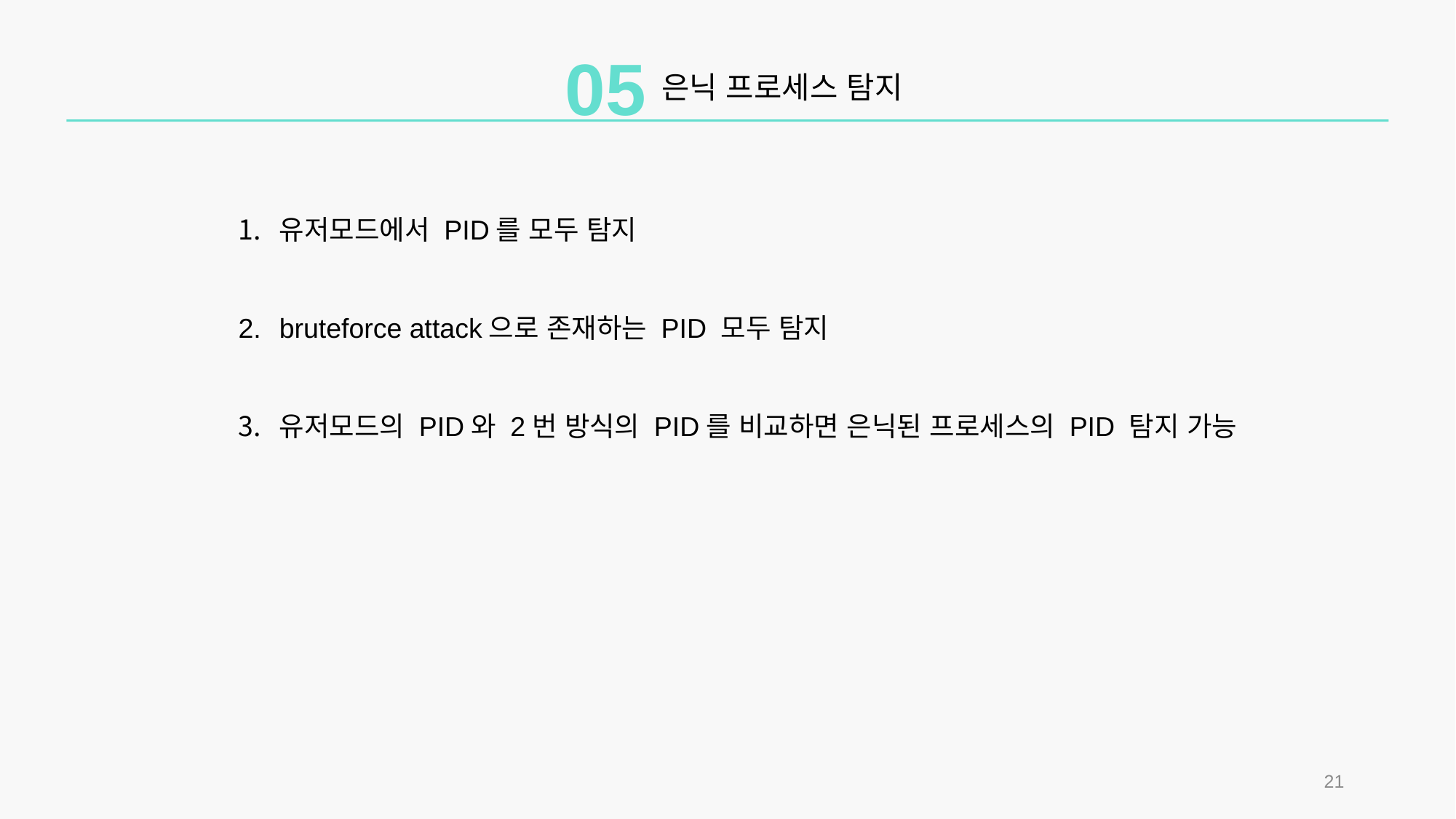

05
은닉 프로세스 탐지

유저모드에서 PID를 모두 탐지

bruteforce attack으로 존재하는 PID 모두 탐지

유저모드의 PID와 2번 방식의 PID를 비교하면 은닉된 프로세스의 PID 탐지 가능
21